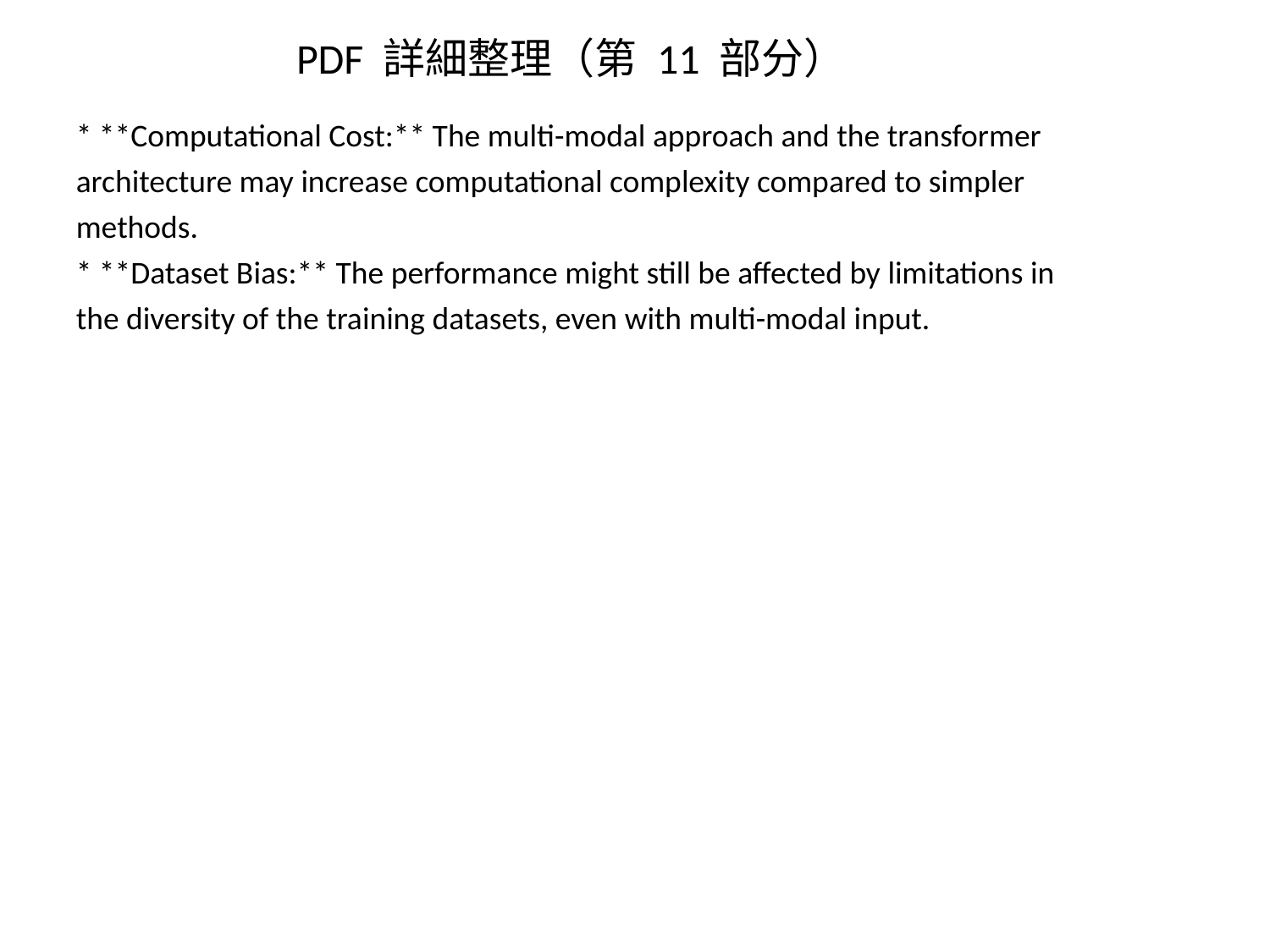

PDF 詳細整理（第 11 部分）

* **Computational Cost:** The multi-modal approach and the transformer architecture may increase computational complexity compared to simpler methods.
* **Dataset Bias:** The performance might still be affected by limitations in the diversity of the training datasets, even with multi-modal input.